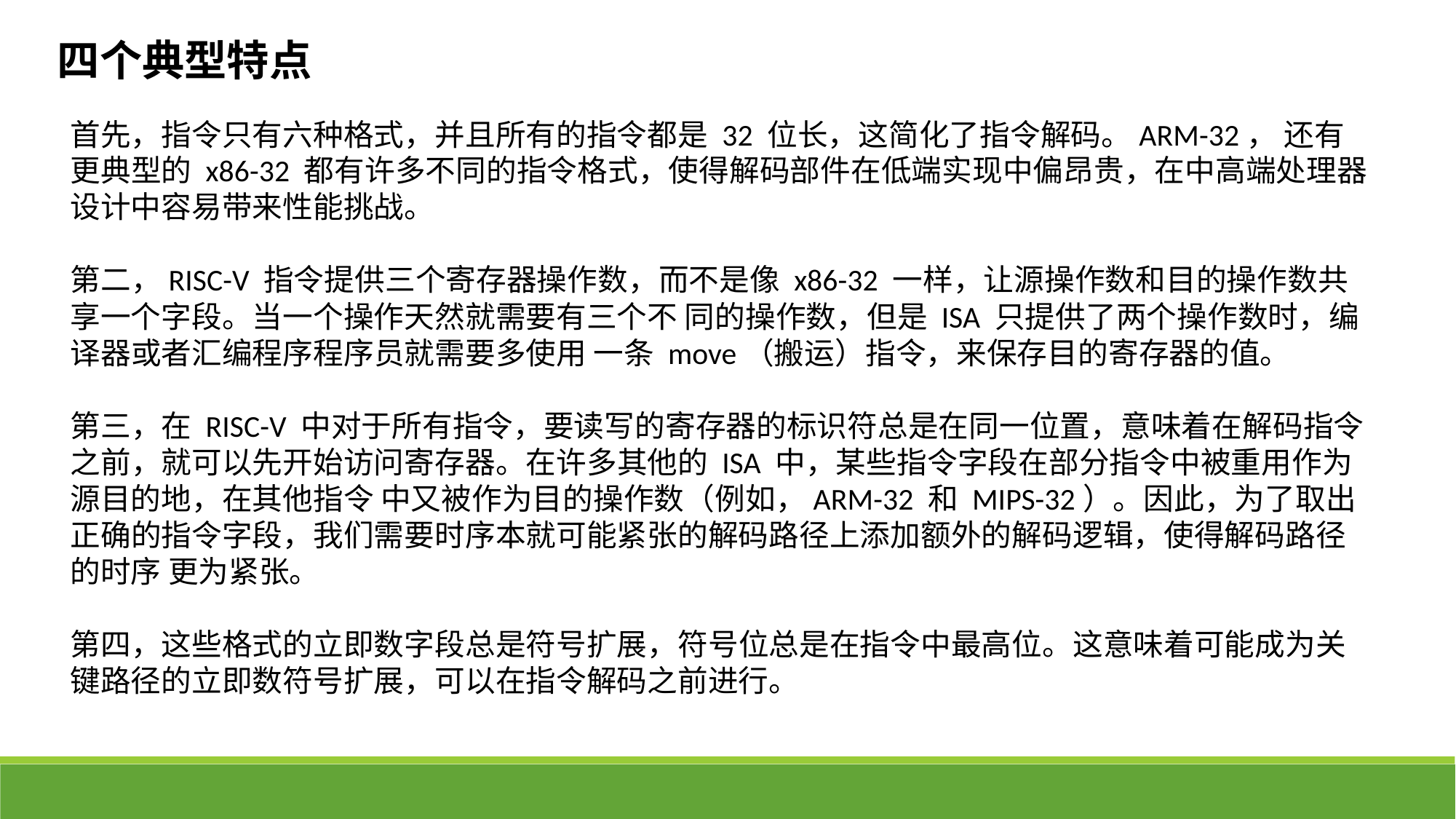

四个典型特点
首先，指令只有六种格式，并且所有的指令都是 32 位长，这简化了指令解码。ARM-32， 还有更典型的 x86-32 都有许多不同的指令格式，使得解码部件在低端实现中偏昂贵，在中高端处理器设计中容易带来性能挑战。

第二，RISC-V 指令提供三个寄存器操作数，而不是像 x86-32 一样，让源操作数和目的操作数共享一个字段。当一个操作天然就需要有三个不 同的操作数，但是 ISA 只提供了两个操作数时，编译器或者汇编程序程序员就需要多使用 一条 move（搬运）指令，来保存目的寄存器的值。

第三，在 RISC-V 中对于所有指令，要读写的寄存器的标识符总是在同一位置，意味着在解码指令之前，就可以先开始访问寄存器。在许多其他的 ISA 中，某些指令字段在部分指令中被重用作为源目的地，在其他指令 中又被作为目的操作数（例如，ARM-32 和 MIPS-32）。因此，为了取出正确的指令字段，我们需要时序本就可能紧张的解码路径上添加额外的解码逻辑，使得解码路径的时序 更为紧张。

第四，这些格式的立即数字段总是符号扩展，符号位总是在指令中最高位。这意味着可能成为关键路径的立即数符号扩展，可以在指令解码之前进行。